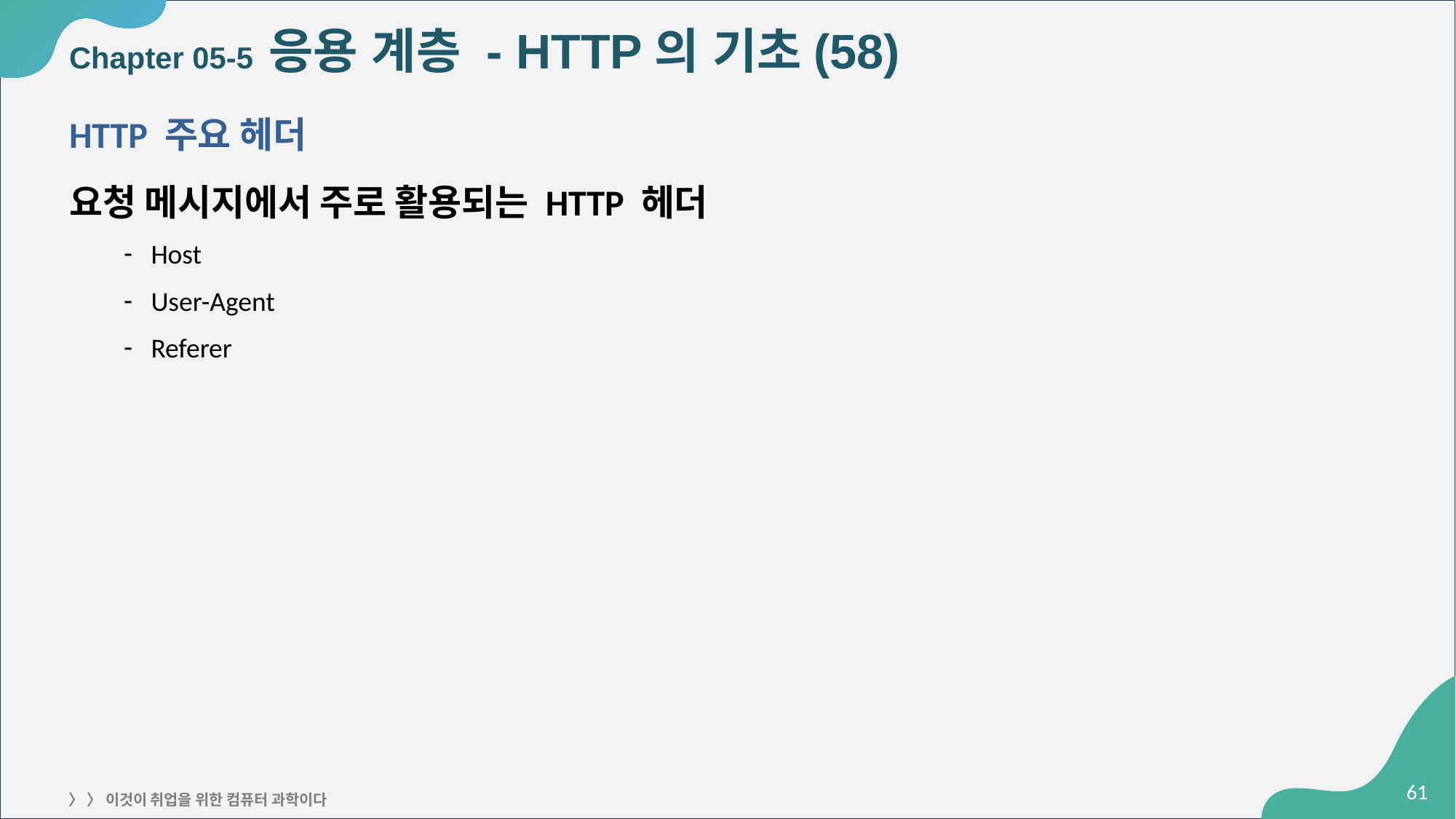

# Chapter 05-5 응용 계층 - HTTP의 기초(58)
HTTP 주요 헤더
요청 메시지에서 주로 활용되는 HTTP 헤더
Host
User-Agent
Referer
61
〉 〉 이것이 취업을 위한 컴퓨터 과학이다